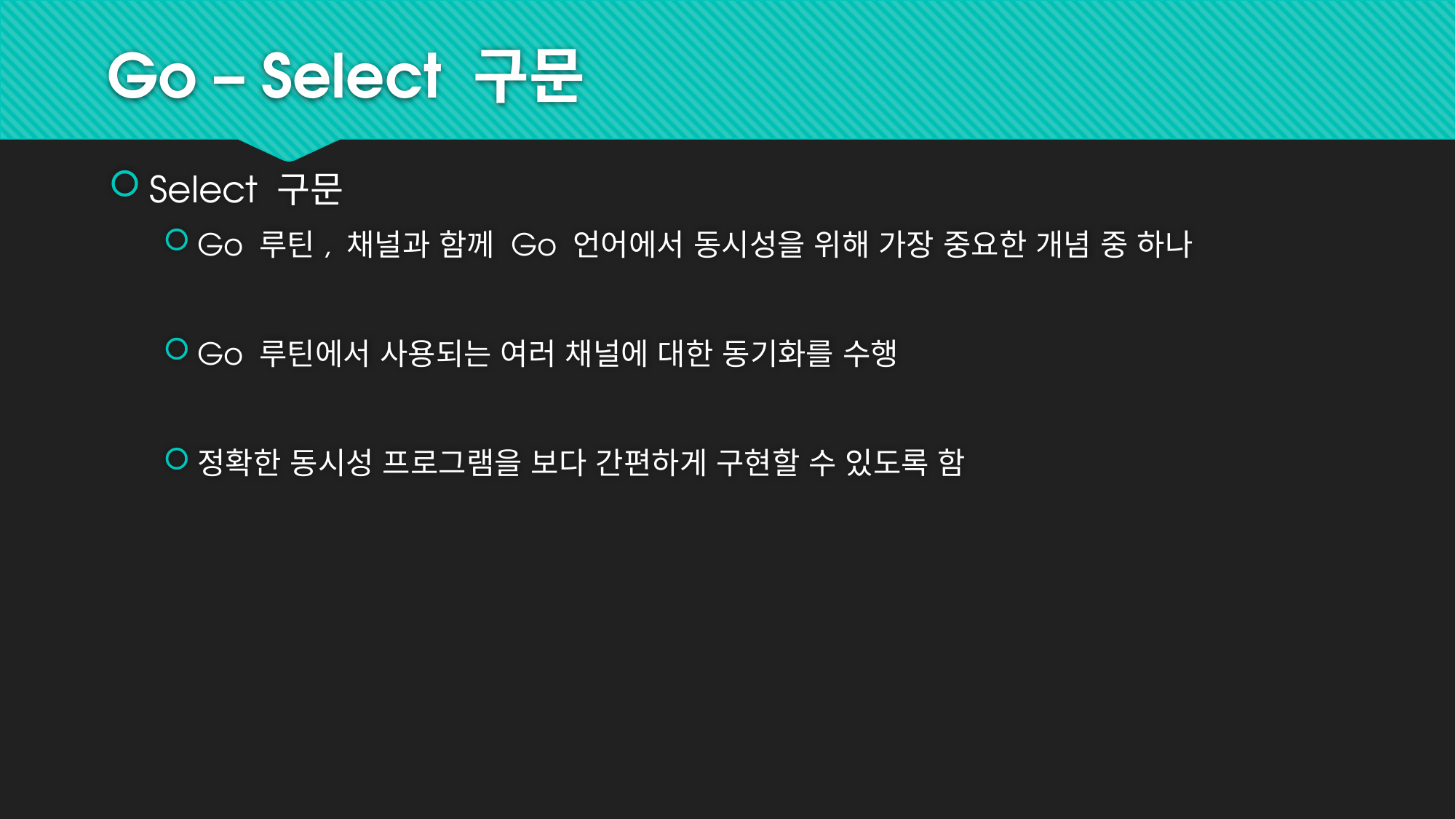

# Go – Select 구문
Select 구문
Go 루틴, 채널과 함께 Go 언어에서 동시성을 위해 가장 중요한 개념 중 하나

Go 루틴에서 사용되는 여러 채널에 대한 동기화를 수행

정확한 동시성 프로그램을 보다 간편하게 구현할 수 있도록 함